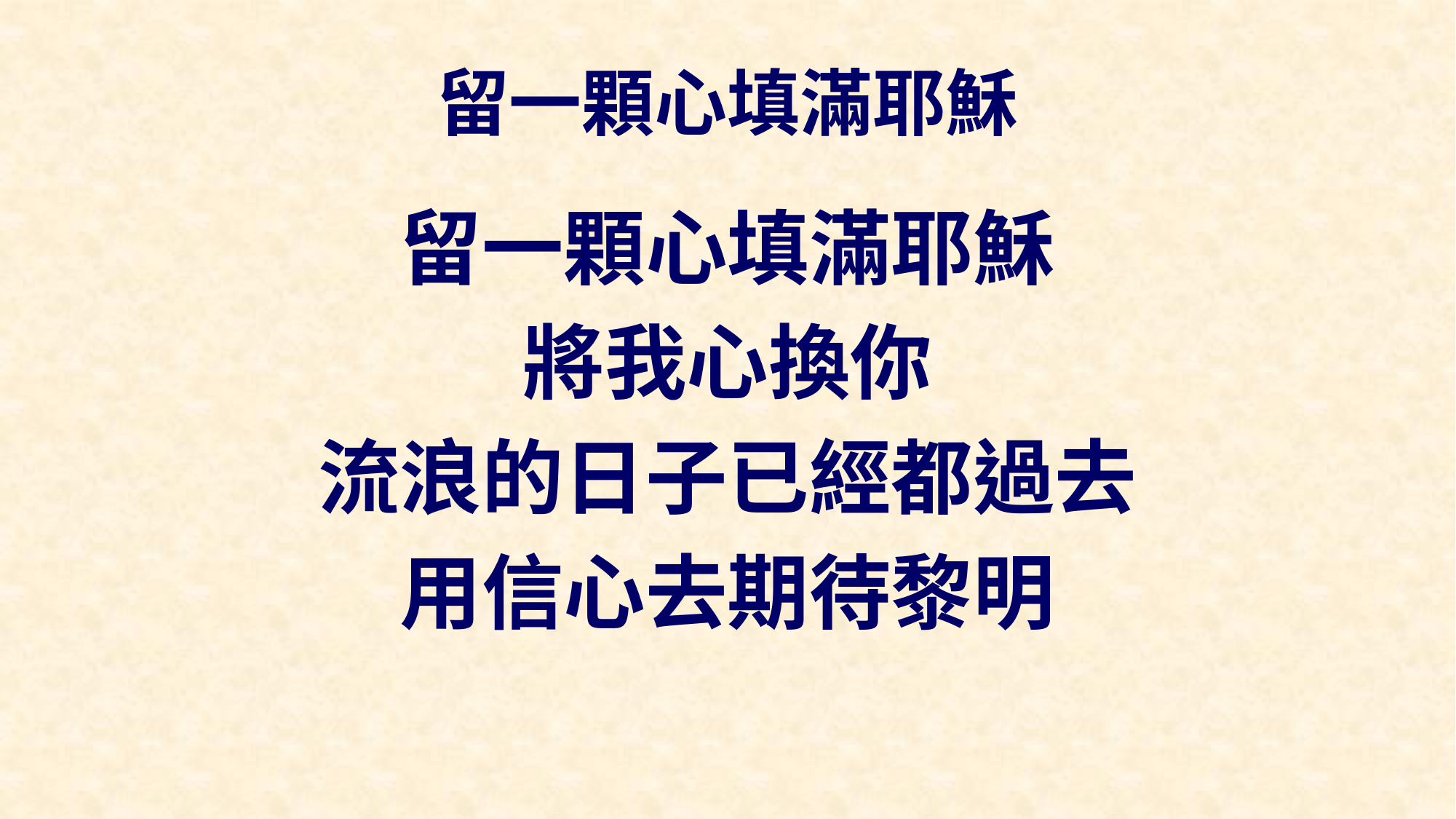

# 留一顆心填滿耶穌
留一顆心填滿耶穌
將我心換你
流浪的日子已經都過去
用信心去期待黎明